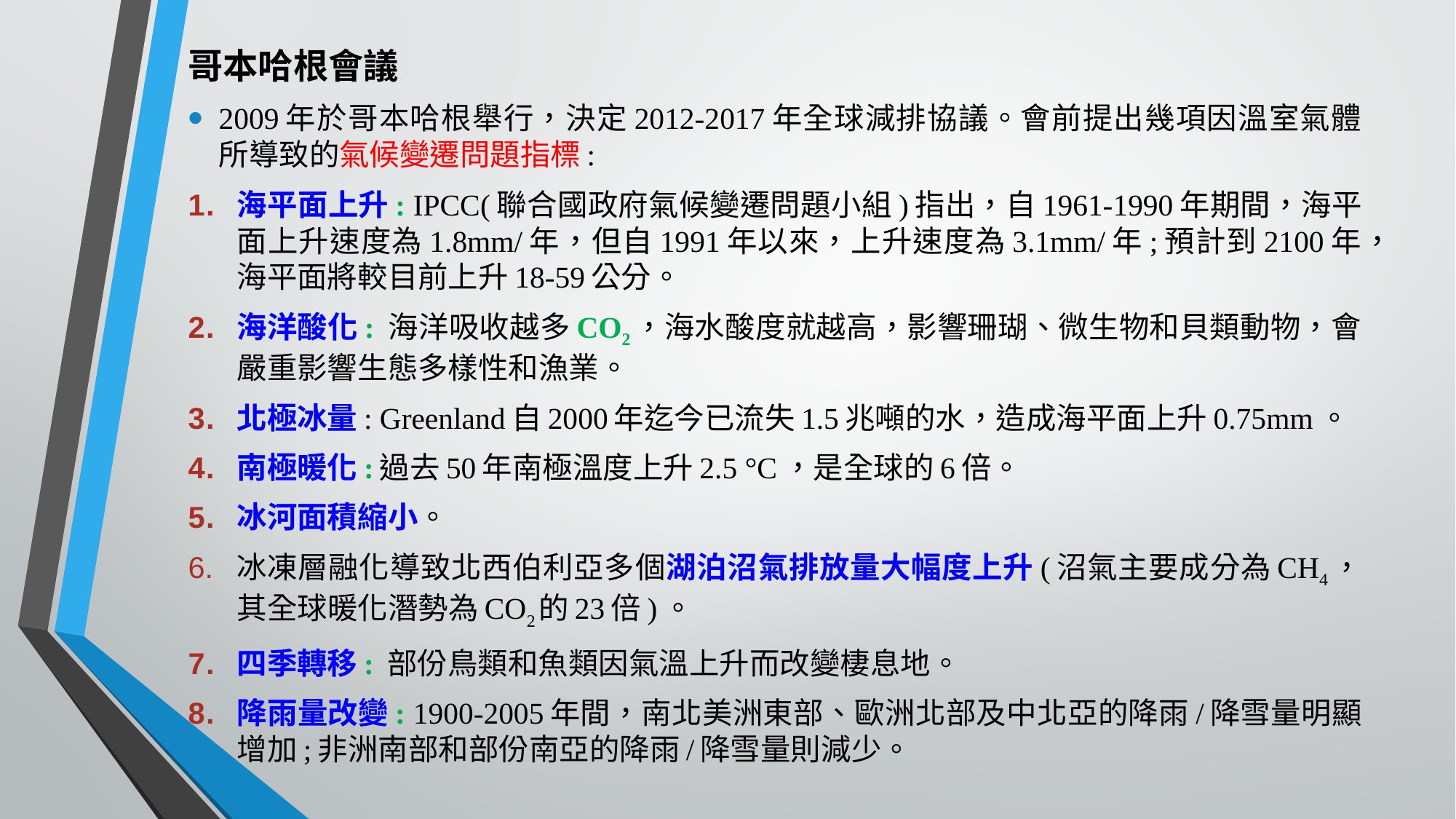

哥本哈根會議
2009年於哥本哈根舉行，決定2012-2017年全球減排協議。會前提出幾項因溫室氣體所導致的氣候變遷問題指標:
海平面上升: IPCC(聯合國政府氣候變遷問題小組)指出，自1961-1990年期間，海平面上升速度為1.8mm/年，但自1991年以來，上升速度為3.1mm/年;預計到2100年，海平面將較目前上升18-59公分。
海洋酸化: 海洋吸收越多CO2，海水酸度就越高，影響珊瑚、微生物和貝類動物，會嚴重影響生態多樣性和漁業。
北極冰量: Greenland自2000年迄今已流失1.5兆噸的水，造成海平面上升0.75mm。
南極暖化:過去50年南極溫度上升2.5 °C，是全球的6倍。
冰河面積縮小。
冰凍層融化導致北西伯利亞多個湖泊沼氣排放量大幅度上升(沼氣主要成分為CH4，其全球暖化潛勢為CO2的23倍)。
四季轉移: 部份鳥類和魚類因氣溫上升而改變棲息地。
降雨量改變: 1900-2005年間，南北美洲東部、歐洲北部及中北亞的降雨/降雪量明顯增加;非洲南部和部份南亞的降雨/降雪量則減少。